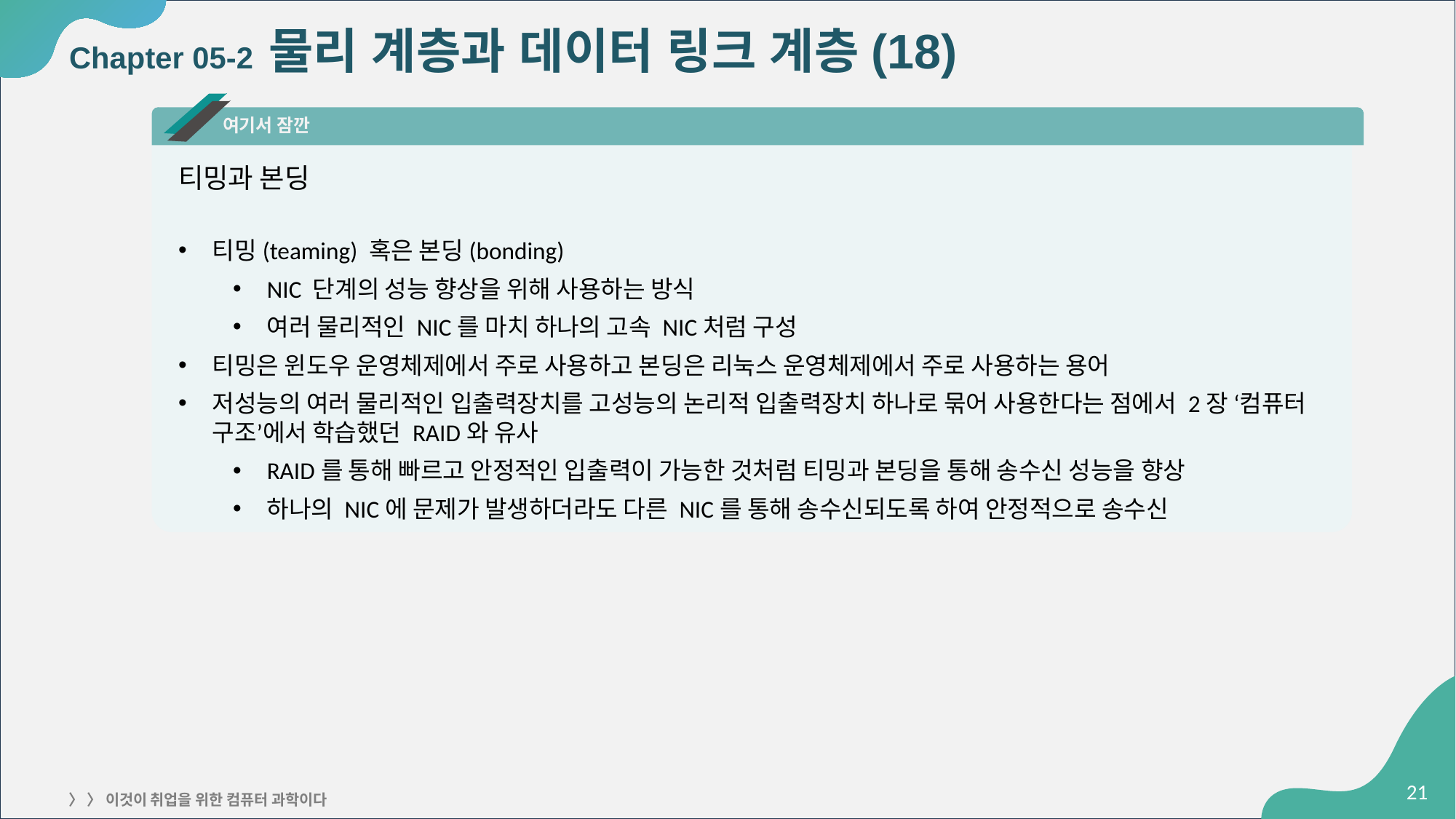

# Chapter 05-2 물리 계층과 데이터 링크 계층(18)

여기서 잠깐

티밍과 본딩

티밍(teaming) 혹은 본딩(bonding)
NIC 단계의 성능 향상을 위해 사용하는 방식
여러 물리적인 NIC를 마치 하나의 고속 NIC처럼 구성
티밍은 윈도우 운영체제에서 주로 사용하고 본딩은 리눅스 운영체제에서 주로 사용하는 용어
저성능의 여러 물리적인 입출력장치를 고성능의 논리적 입출력장치 하나로 묶어 사용한다는 점에서 2장 ‘컴퓨터 구조’에서 학습했던 RAID와 유사
RAID를 통해 빠르고 안정적인 입출력이 가능한 것처럼 티밍과 본딩을 통해 송수신 성능을 향상
하나의 NIC에 문제가 발생하더라도 다른 NIC를 통해 송수신되도록 하여 안정적으로 송수신
21
〉 〉 이것이 취업을 위한 컴퓨터 과학이다